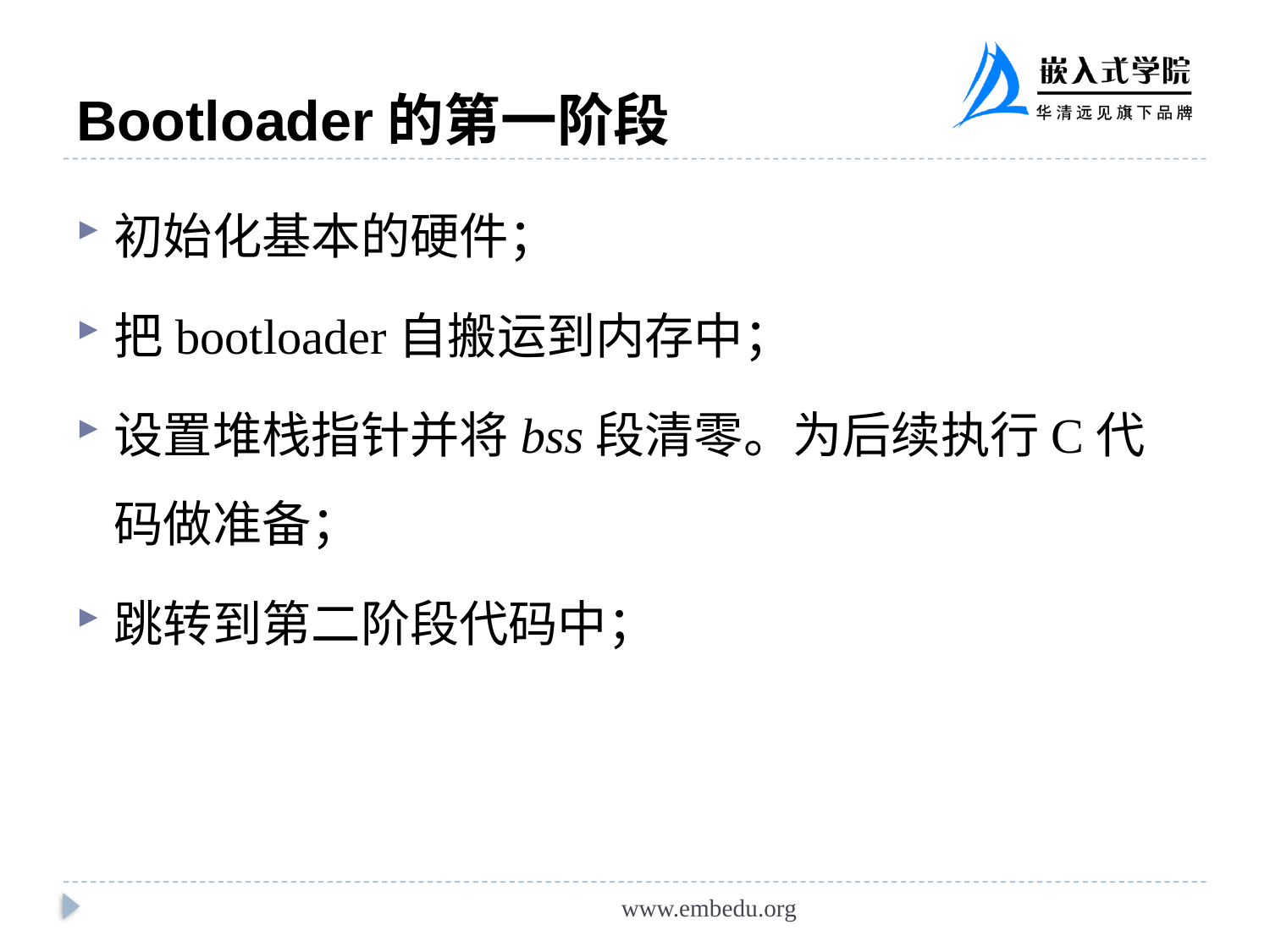

# Bootloader的第一阶段
初始化基本的硬件；
把bootloader自搬运到内存中；
设置堆栈指针并将bss段清零。为后续执行C代码做准备；
跳转到第二阶段代码中；
www.embedu.org